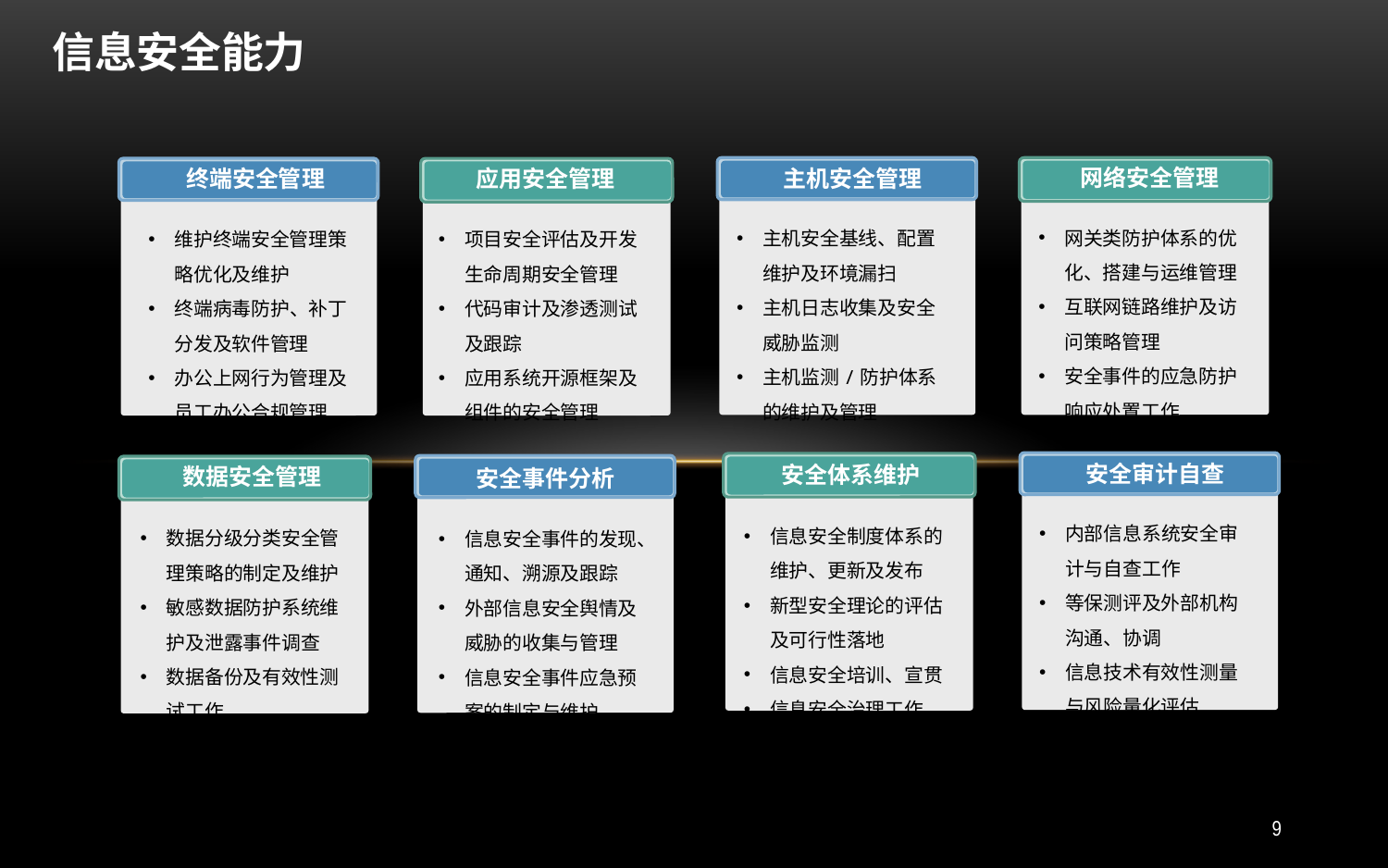

信息安全能力

网络安全管理
终端安全管理
应用安全管理
主机安全管理

网关类防护体系的优化、搭建与运维管理
互联网链路维护及访问策略管理
安全事件的应急防护响应处置工作

主机安全基线、配置维护及环境漏扫
主机日志收集及安全威胁监测
主机监测/防护体系的维护及管理
维护终端安全管理策略优化及维护
终端病毒防护、补丁分发及软件管理
办公上网行为管理及员工办公合规管理

项目安全评估及开发生命周期安全管理
代码审计及渗透测试及跟踪
应用系统开源框架及组件的安全管理

安全审计自查

安全体系维护

数据安全管理
安全事件分析

内部信息系统安全审计与自查工作
等保测评及外部机构沟通、协调
信息技术有效性测量与风险量化评估
信息安全制度体系的维护、更新及发布
新型安全理论的评估及可行性落地
信息安全培训、宣贯
信息安全治理工作

数据分级分类安全管理策略的制定及维护
敏感数据防护系统维护及泄露事件调查
数据备份及有效性测试工作
信息安全事件的发现、通知、溯源及跟踪
外部信息安全舆情及威胁的收集与管理
信息安全事件应急预案的制定与维护
9